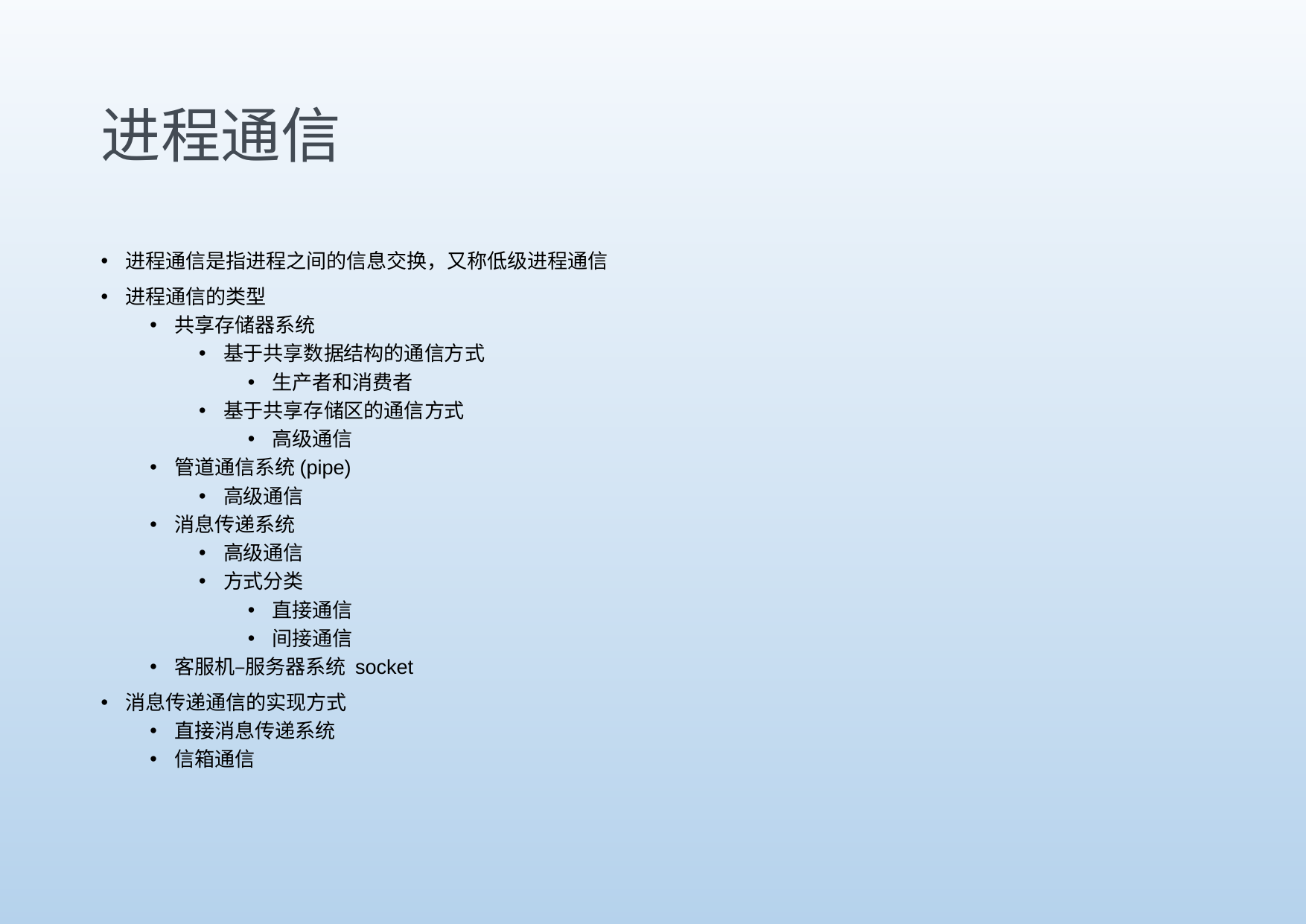

# 进程通信
进程通信是指进程之间的信息交换，又称低级进程通信
进程通信的类型
共享存储器系统
基于共享数据结构的通信方式
生产者和消费者
基于共享存储区的通信方式
高级通信
管道通信系统(pipe)
高级通信
消息传递系统
高级通信
方式分类
直接通信
间接通信
客服机–服务器系统 socket
消息传递通信的实现方式
直接消息传递系统
信箱通信

6